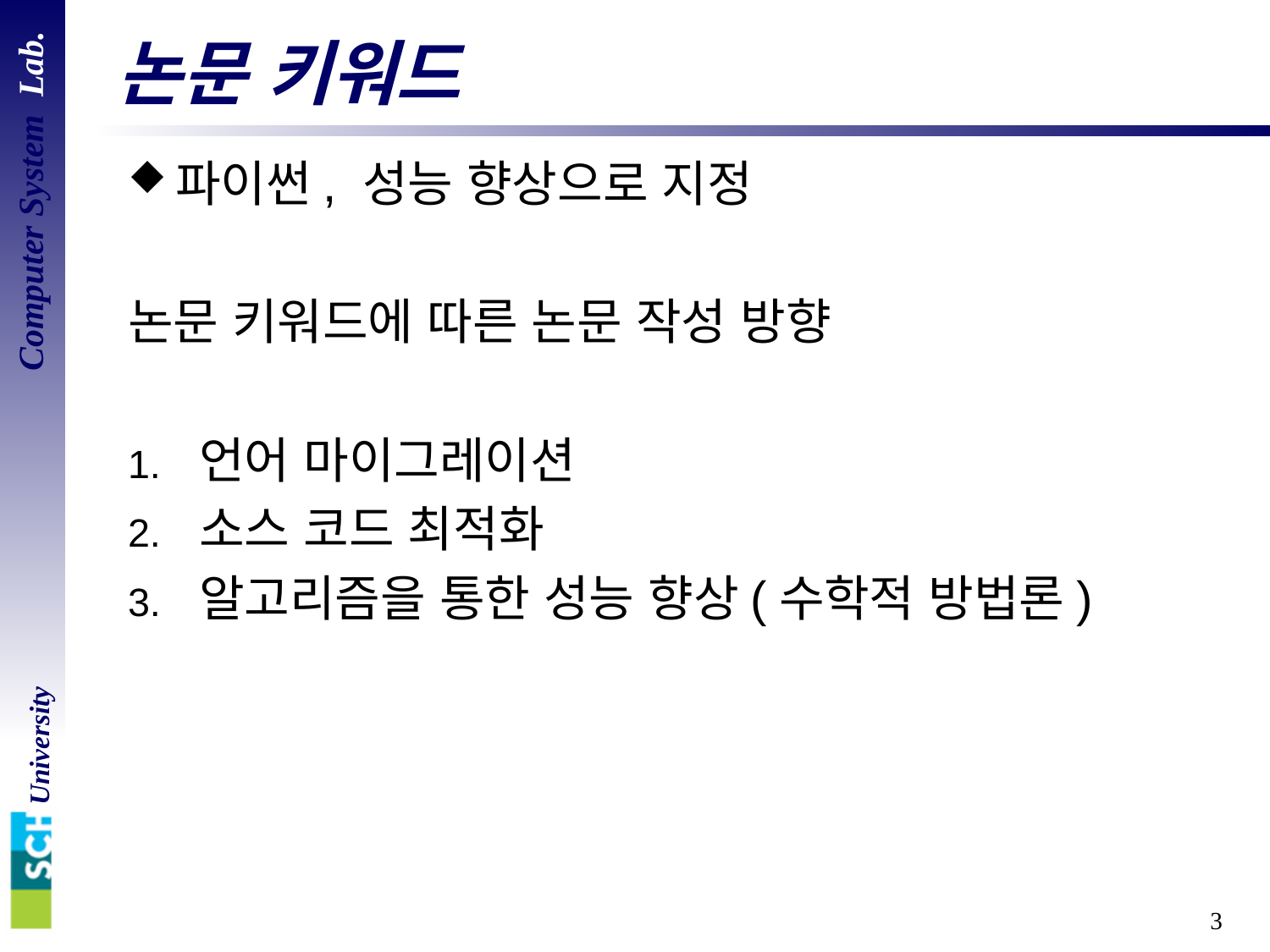

# 논문 키워드
파이썬, 성능 향상으로 지정

논문 키워드에 따른 논문 작성 방향

언어 마이그레이션
소스 코드 최적화
알고리즘을 통한 성능 향상(수학적 방법론)